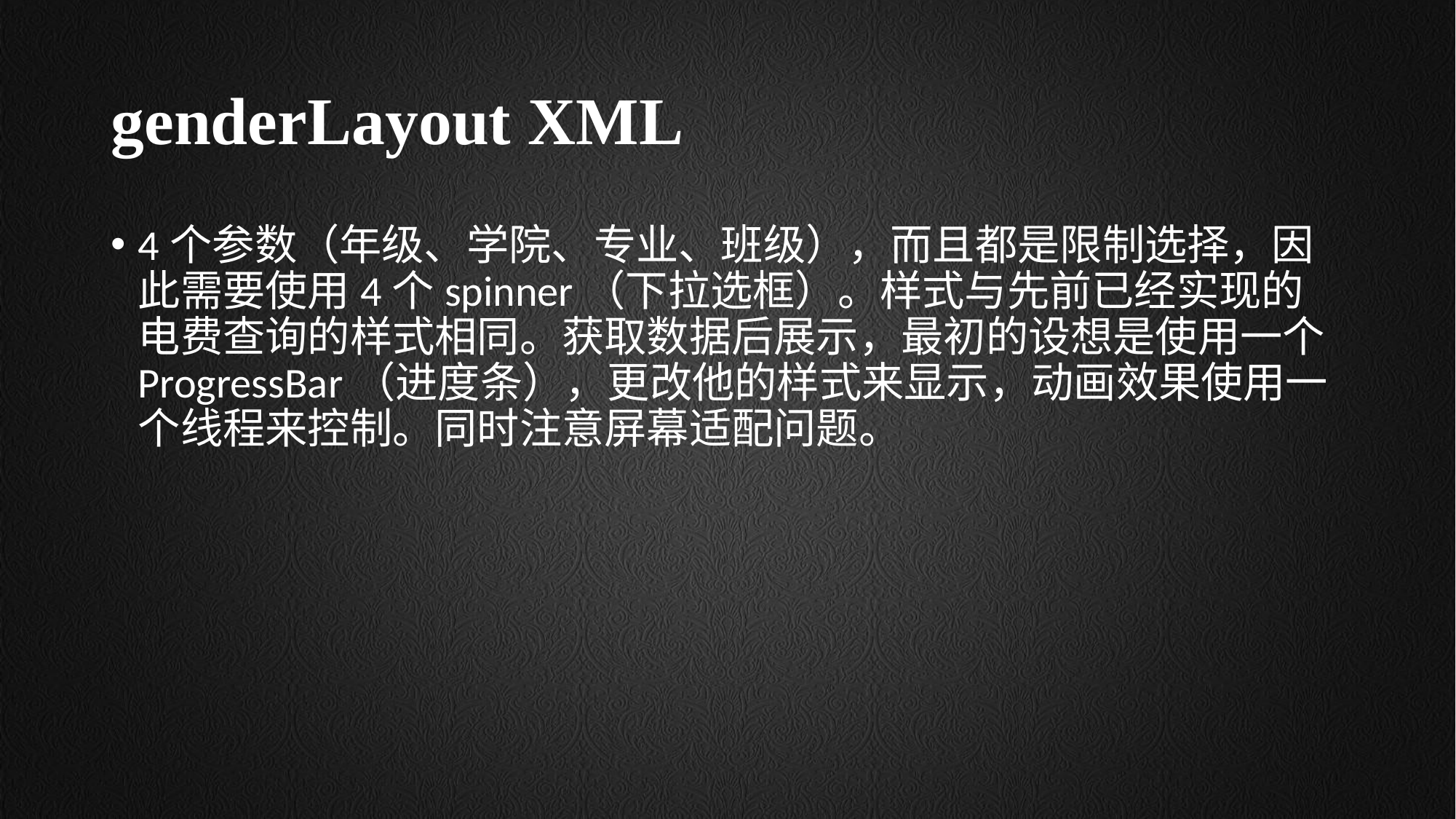

# genderLayout XML
4个参数（年级、学院、专业、班级），而且都是限制选择，因此需要使用4个spinner（下拉选框）。样式与先前已经实现的电费查询的样式相同。获取数据后展示，最初的设想是使用一个ProgressBar（进度条），更改他的样式来显示，动画效果使用一个线程来控制。同时注意屏幕适配问题。